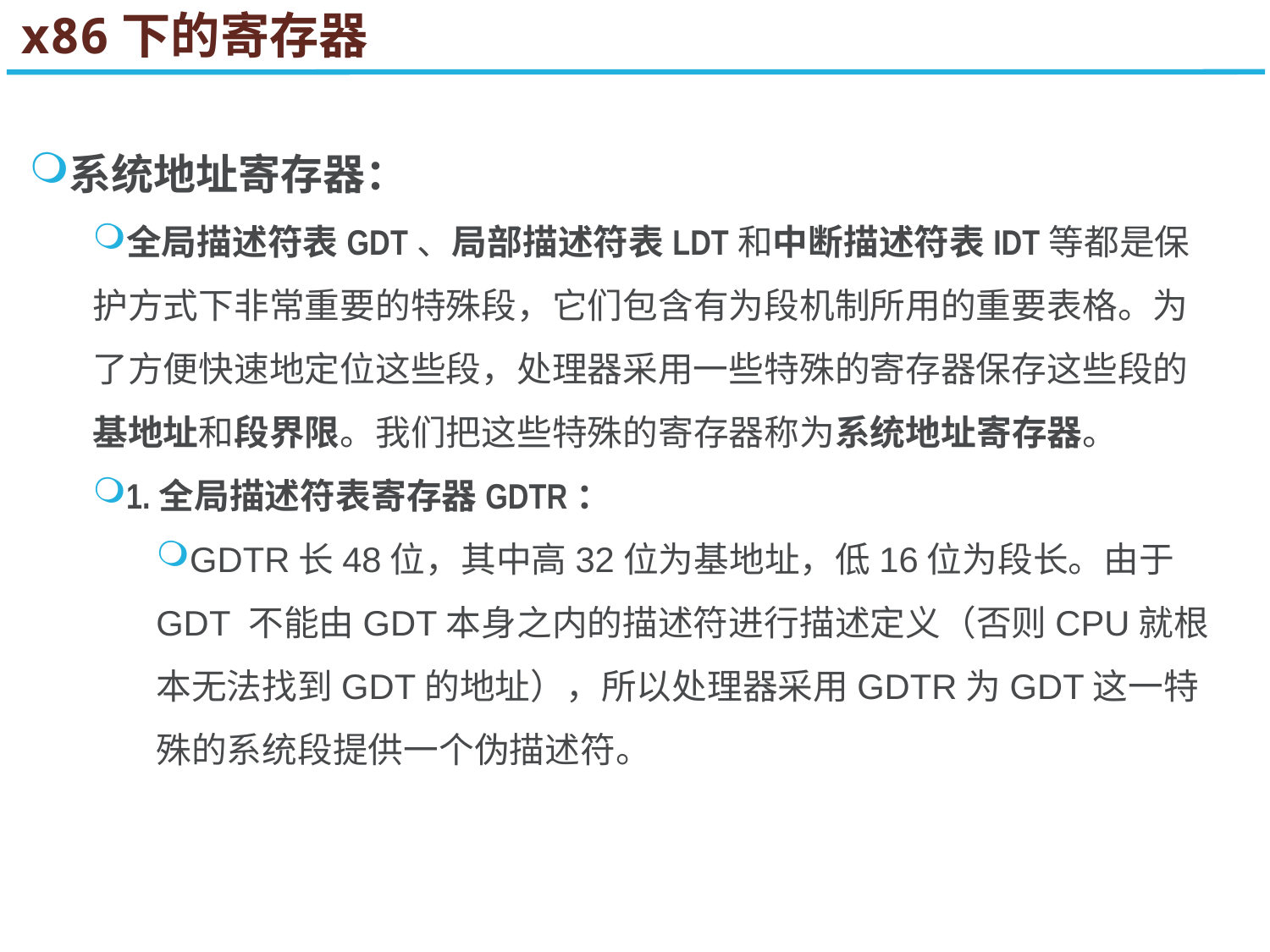

x86下的寄存器
系统地址寄存器：
全局描述符表GDT、局部描述符表LDT和中断描述符表IDT等都是保护方式下非常重要的特殊段，它们包含有为段机制所用的重要表格。为了方便快速地定位这些段，处理器采用一些特殊的寄存器保存这些段的基地址和段界限。我们把这些特殊的寄存器称为系统地址寄存器。
1.全局描述符表寄存器GDTR：
GDTR长48位，其中高32位为基地址，低16位为段长。由于GDT 不能由GDT本身之内的描述符进行描述定义（否则CPU就根本无法找到GDT的地址），所以处理器采用GDTR为GDT这一特殊的系统段提供一个伪描述符。